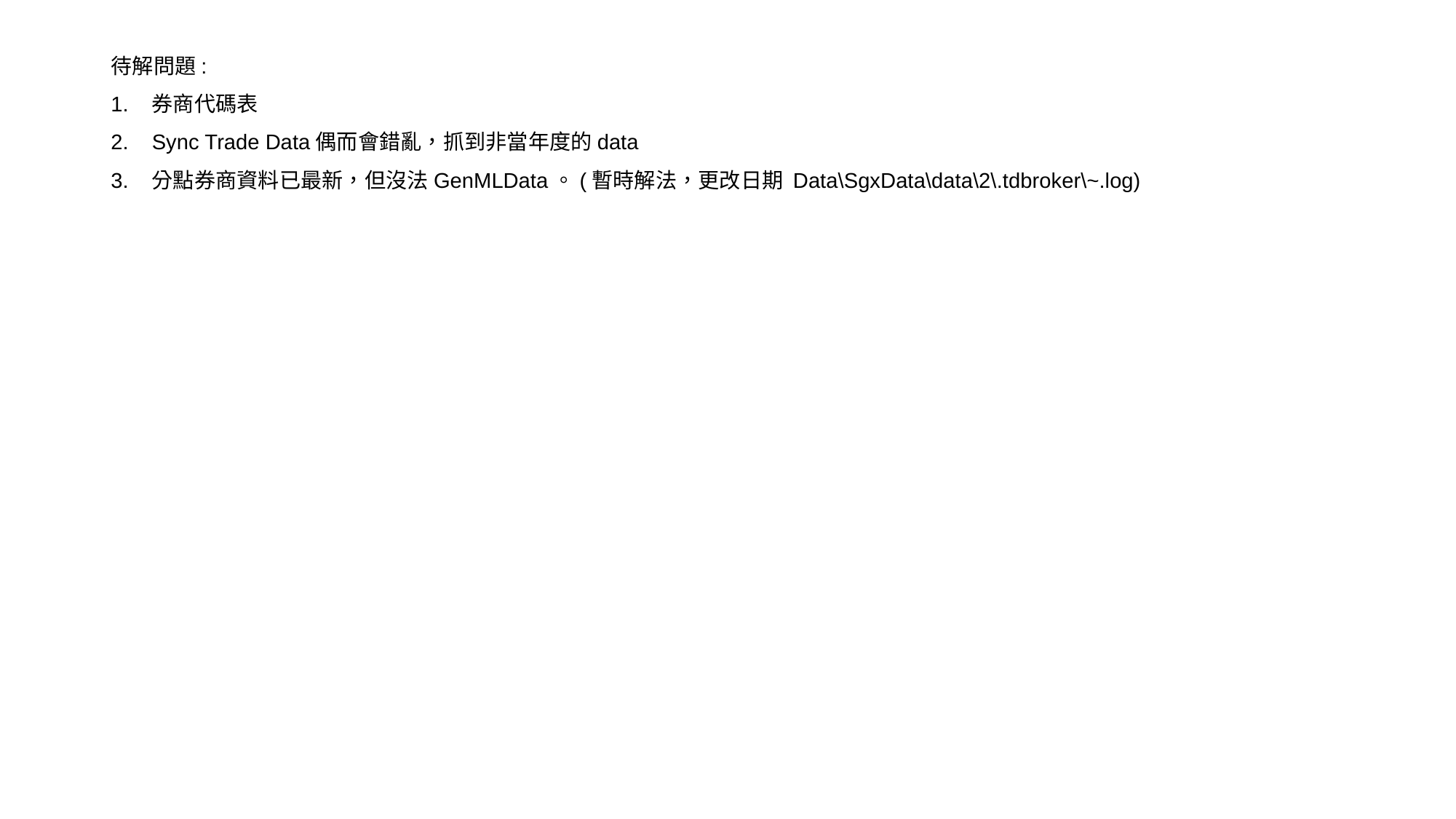

待解問題:
券商代碼表
Sync Trade Data偶而會錯亂，抓到非當年度的data
分點券商資料已最新，但沒法GenMLData。(暫時解法，更改日期 Data\SgxData\data\2\.tdbroker\~.log)